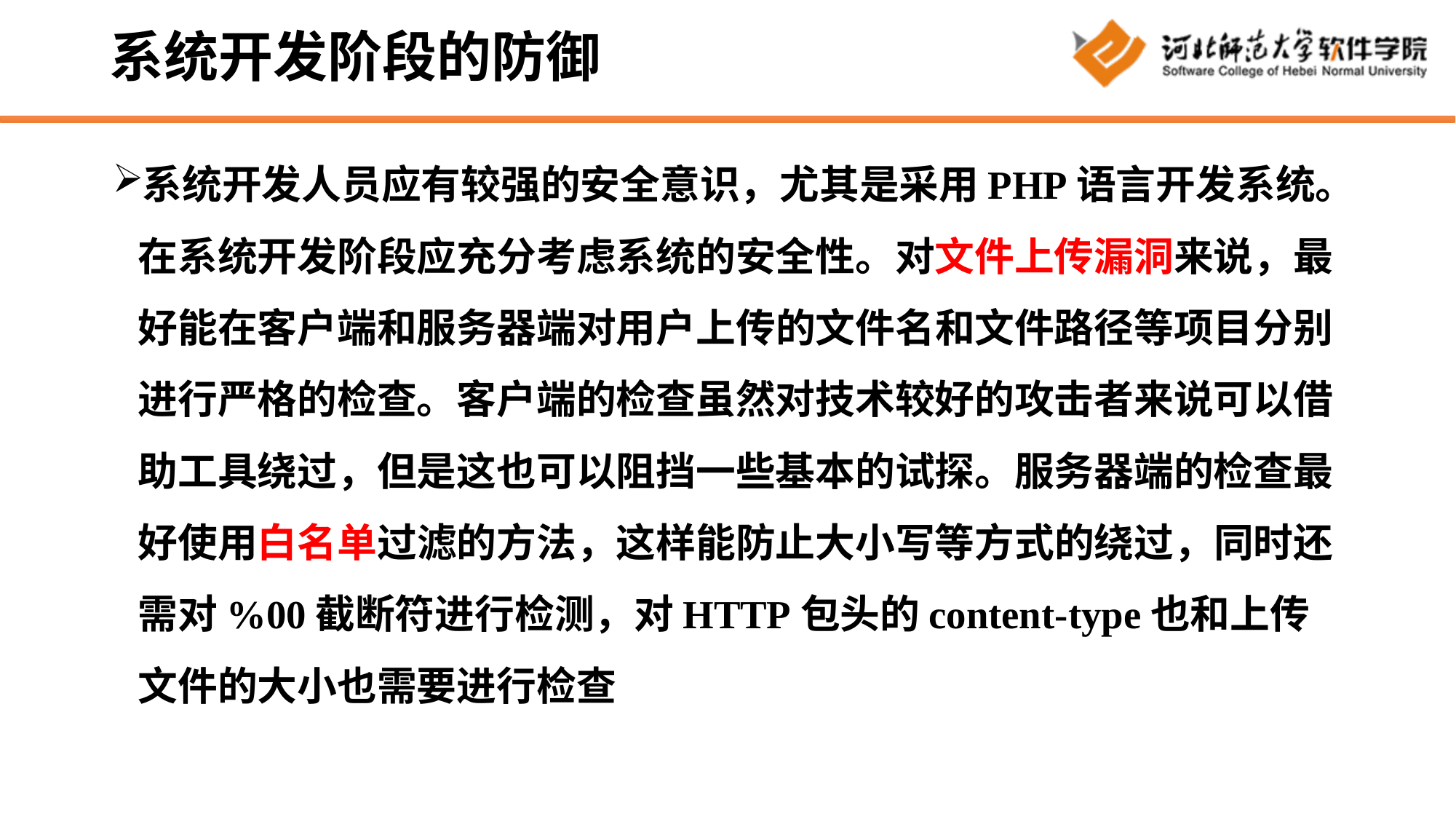

# 系统开发阶段的防御
系统开发人员应有较强的安全意识，尤其是采用PHP语言开发系统。在系统开发阶段应充分考虑系统的安全性。对文件上传漏洞来说，最好能在客户端和服务器端对用户上传的文件名和文件路径等项目分别进行严格的检查。客户端的检查虽然对技术较好的攻击者来说可以借助工具绕过，但是这也可以阻挡一些基本的试探。服务器端的检查最好使用白名单过滤的方法，这样能防止大小写等方式的绕过，同时还需对%00截断符进行检测，对HTTP包头的content-type也和上传文件的大小也需要进行检查